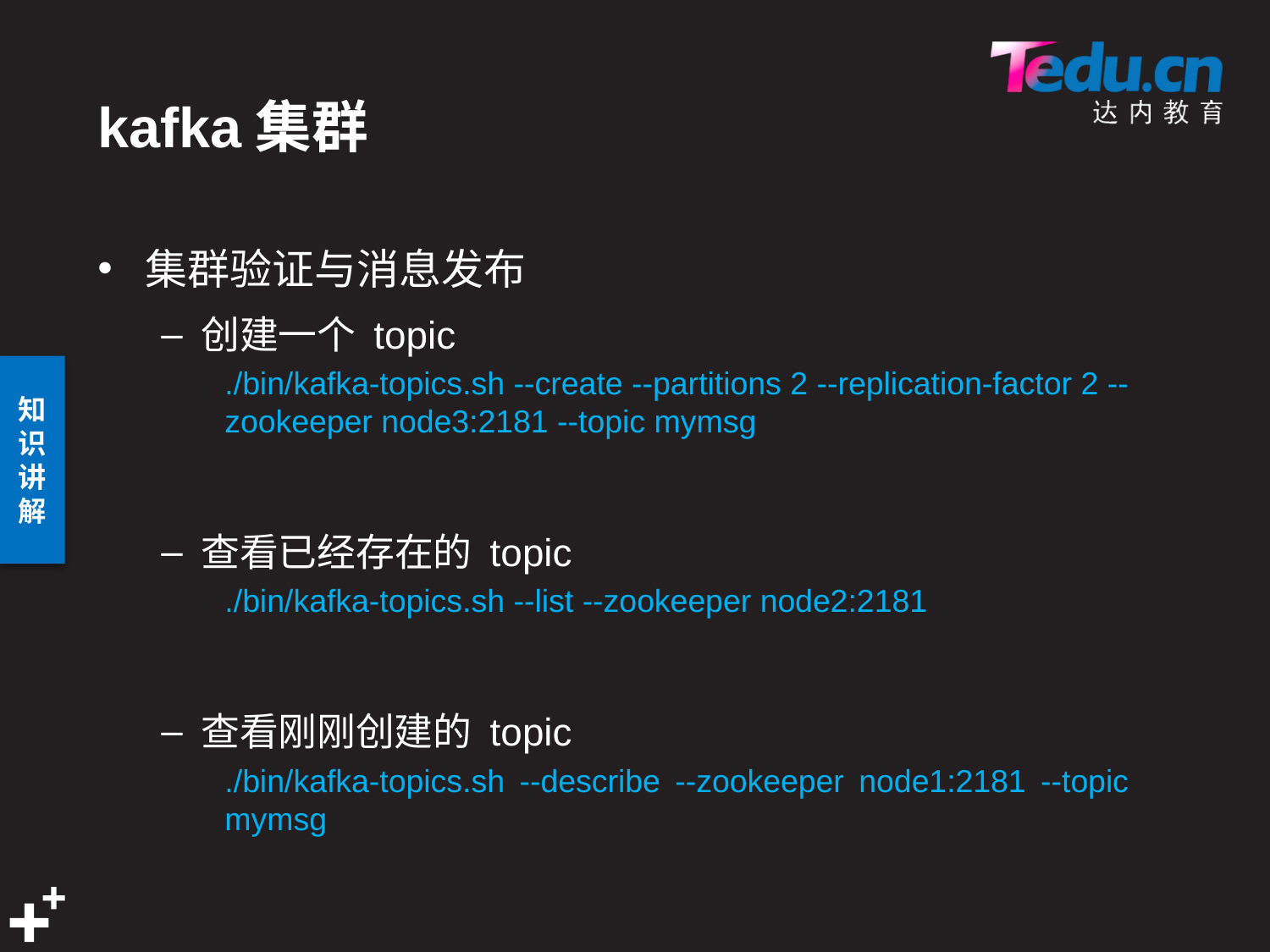

# kafka集群
集群验证与消息发布
创建一个 topic
./bin/kafka-topics.sh --create --partitions 2 --replication-factor 2 --zookeeper node3:2181 --topic mymsg

查看已经存在的 topic
./bin/kafka-topics.sh --list --zookeeper node2:2181

查看刚刚创建的 topic
./bin/kafka-topics.sh --describe --zookeeper node1:2181 --topic mymsg